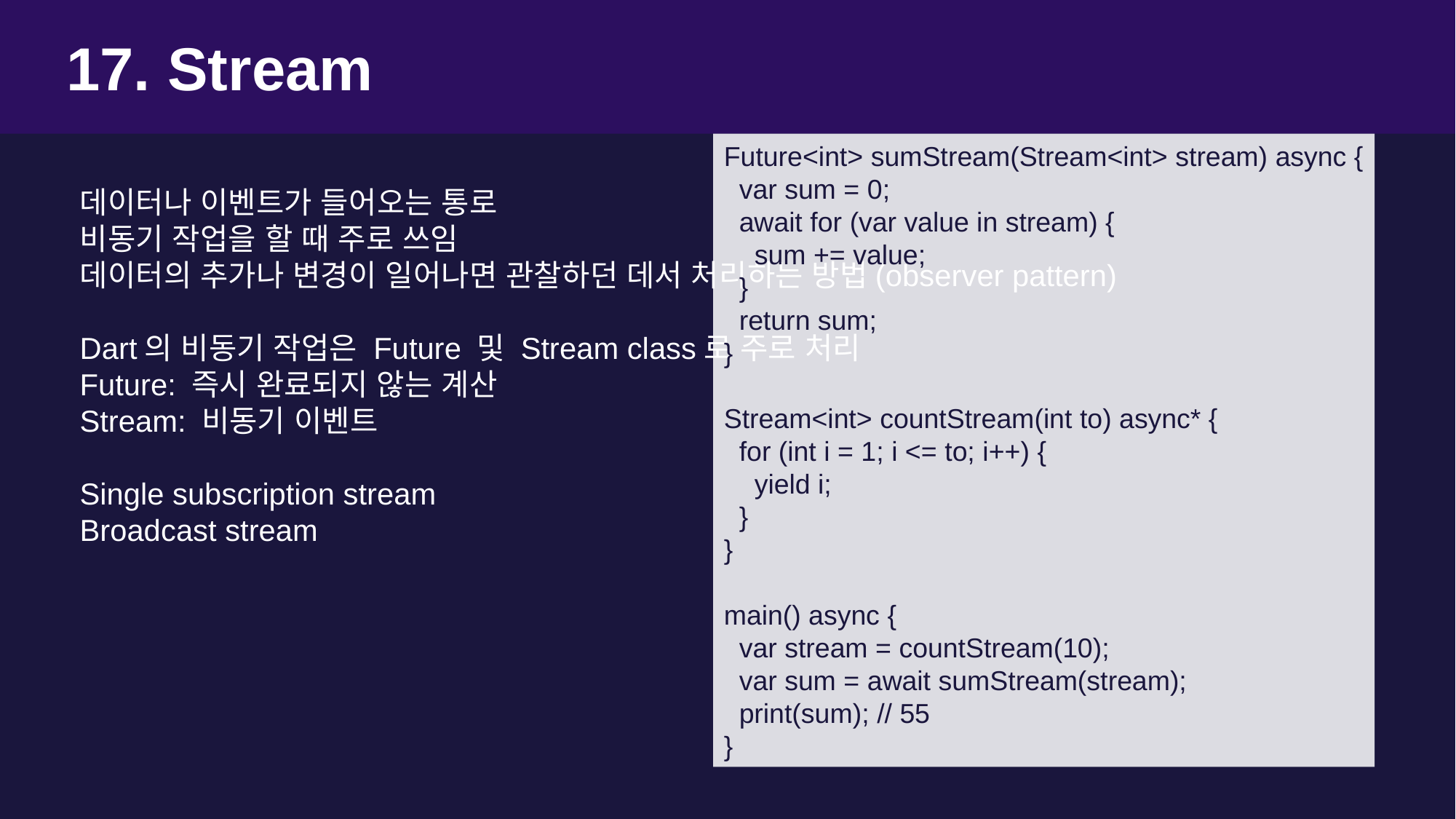

17. Stream
Future<int> sumStream(Stream<int> stream) async {
  var sum = 0;
  await for (var value in stream) {
    sum += value;
  }
  return sum;
}

Stream<int> countStream(int to) async* {
  for (int i = 1; i <= to; i++) {
    yield i;
  }
}

main() async {
  var stream = countStream(10);
  var sum = await sumStream(stream);
  print(sum); // 55
}
데이터나 이벤트가 들어오는 통로
비동기 작업을 할 때 주로 쓰임
데이터의 추가나 변경이 일어나면 관찰하던 데서 처리하는 방법(observer pattern)

Dart의 비동기 작업은 Future 및 Stream class로 주로 처리
Future: 즉시 완료되지 않는 계산
Stream: 비동기 이벤트

Single subscription stream
Broadcast stream